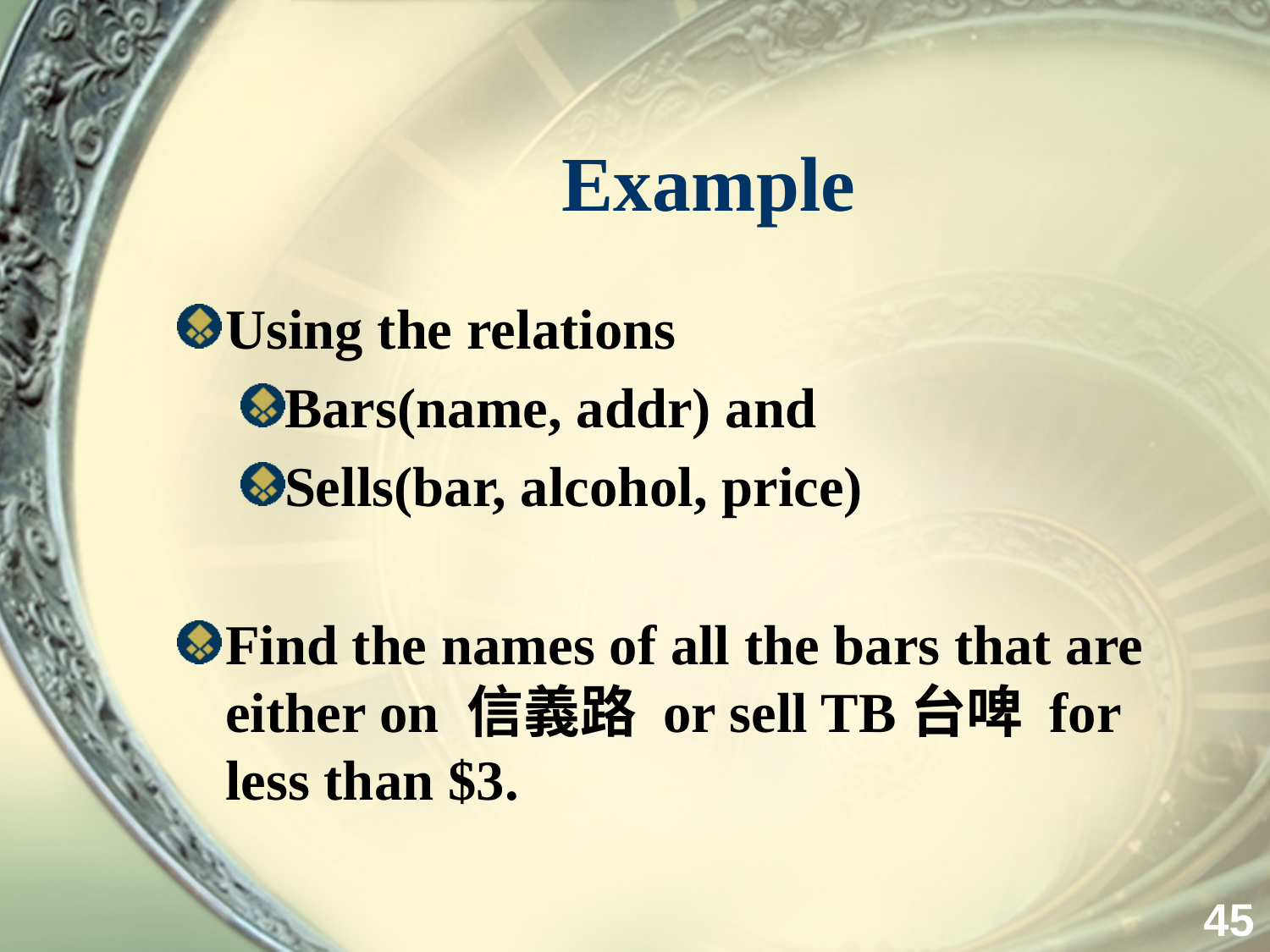

# Example
Using the relations
Bars(name, addr) and
Sells(bar, alcohol, price)

Find the names of all the bars that are either on 信義路 or sell TB台啤 for less than $3.
45